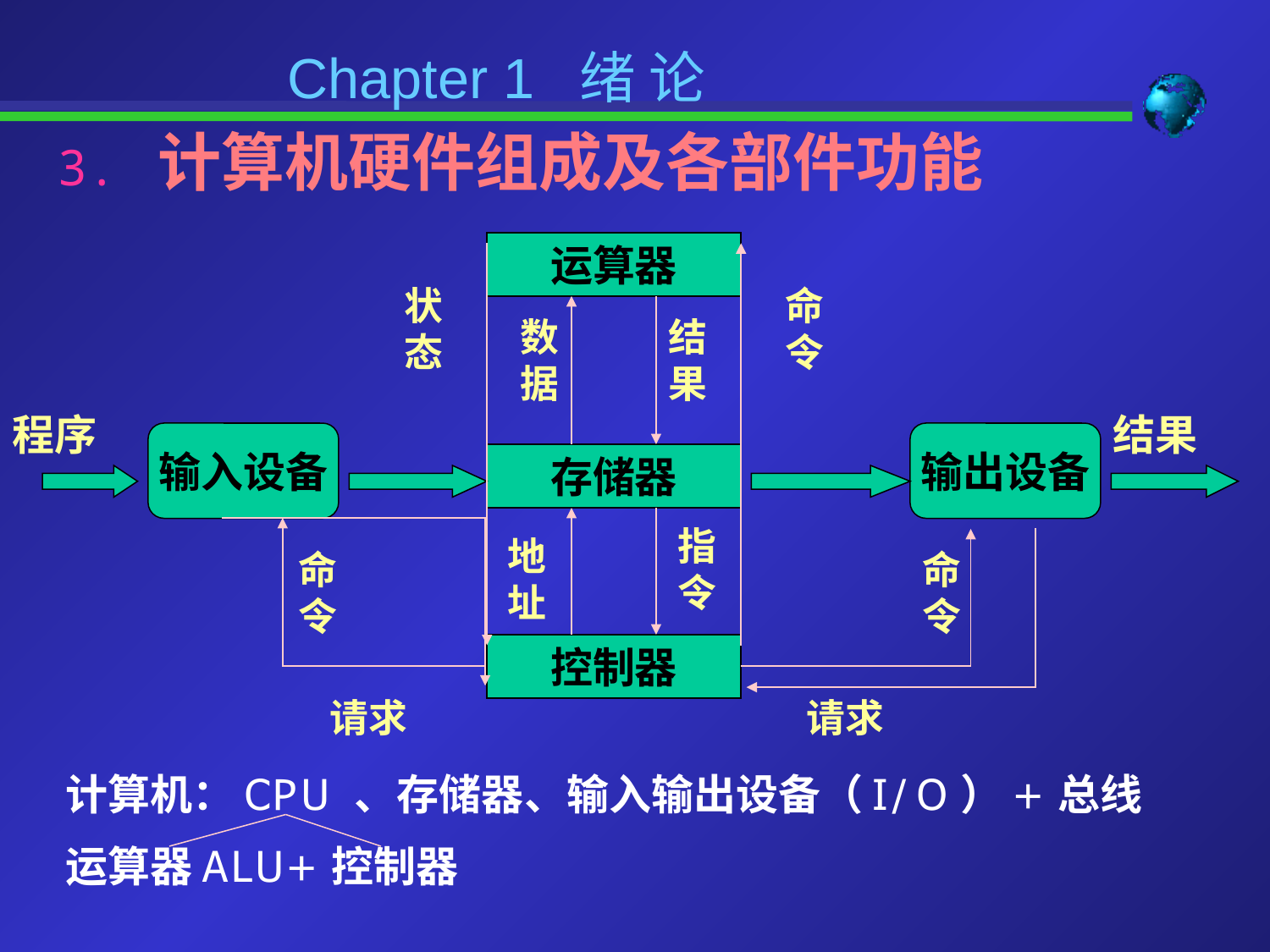

Chapter 1  绪 论
3. 计算机硬件组成及各部件功能
运算器
状态
命令
数据
结果
程序
结果
输入设备
输出设备
存储器

指令
地址
命令
命令
控制器
请求
请求
计算机：CPU 、存储器、输入输出设备（I/O）+总线
运算器ALU+控制器